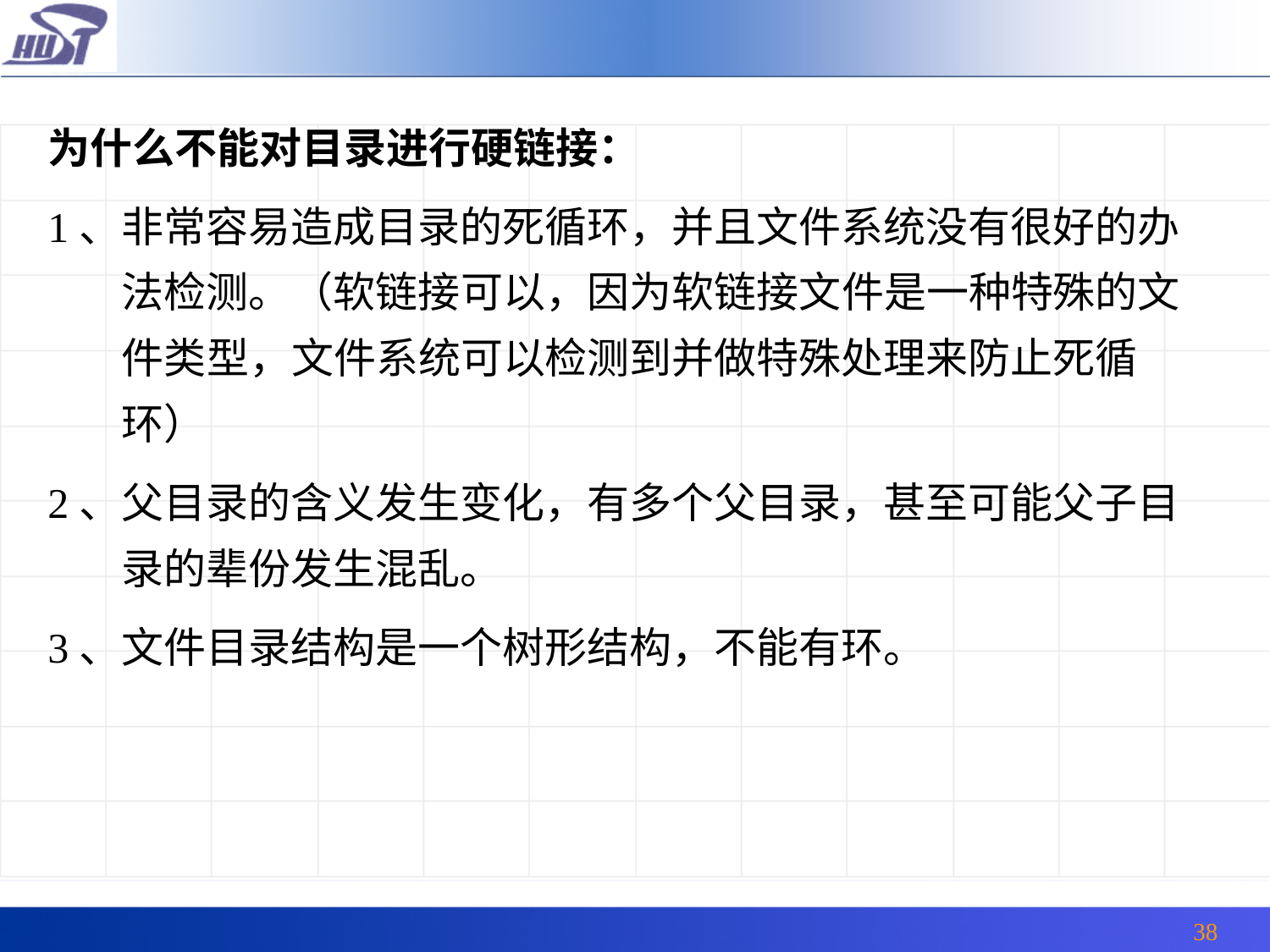

为什么不能对目录进行硬链接：
1、非常容易造成目录的死循环，并且文件系统没有很好的办法检测。（软链接可以，因为软链接文件是一种特殊的文件类型，文件系统可以检测到并做特殊处理来防止死循环）
2、父目录的含义发生变化，有多个父目录，甚至可能父子目录的辈份发生混乱。
3、文件目录结构是一个树形结构，不能有环。
38